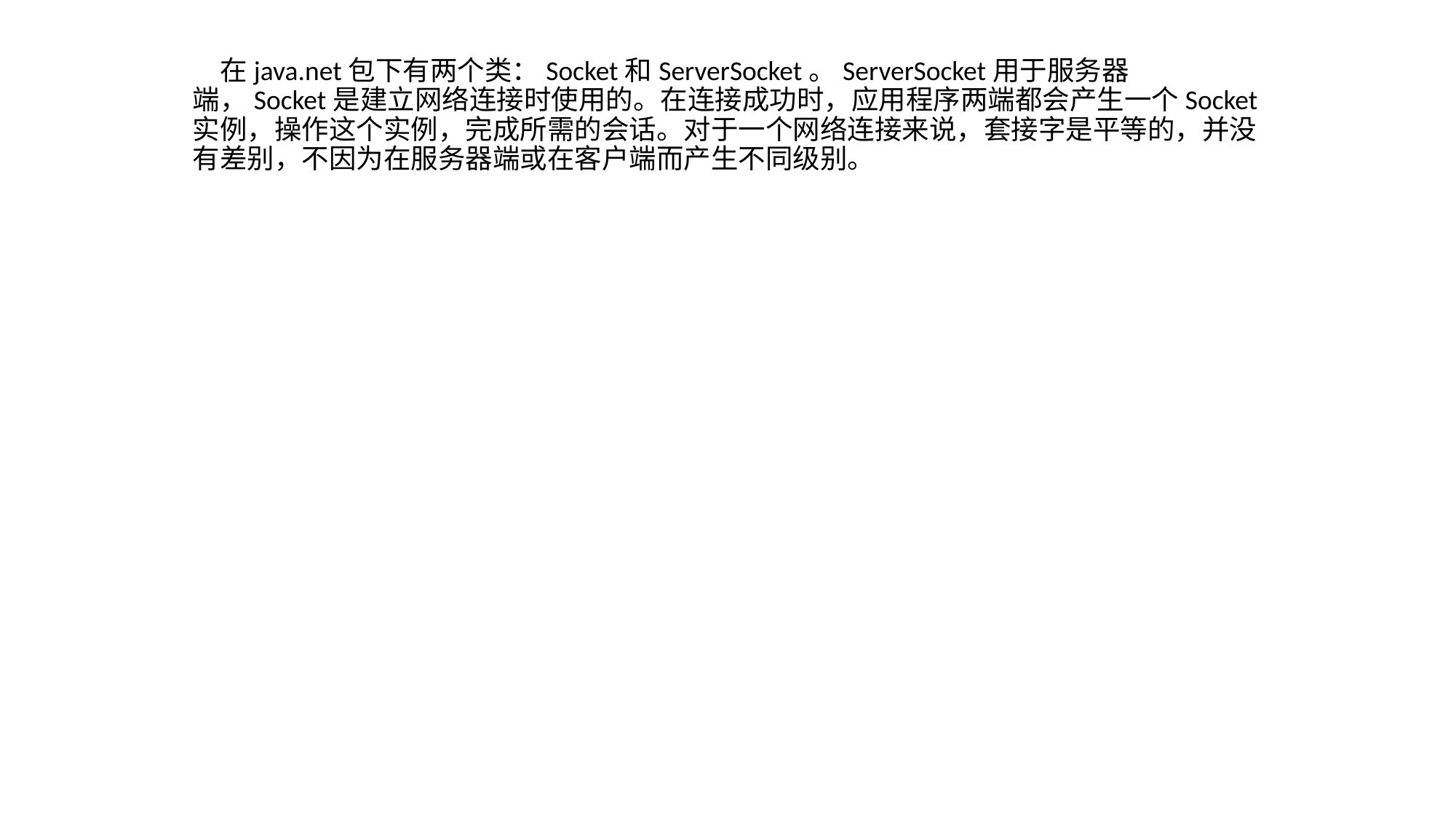

在java.net包下有两个类：Socket和ServerSocket。ServerSocket用于服务器端，Socket是建立网络连接时使用的。在连接成功时，应用程序两端都会产生一个Socket实例，操作这个实例，完成所需的会话。对于一个网络连接来说，套接字是平等的，并没有差别，不因为在服务器端或在客户端而产生不同级别。